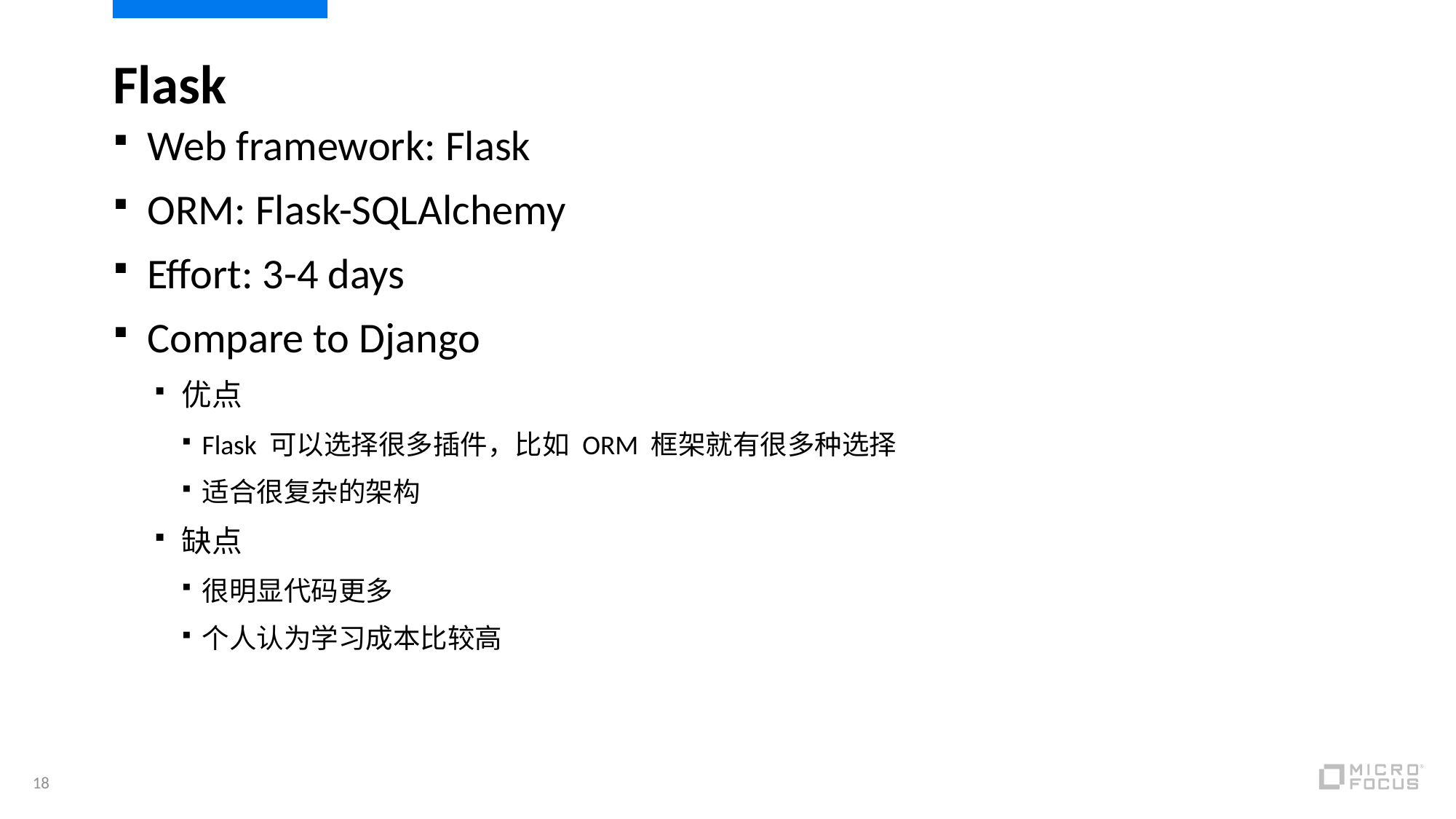

# Flask
Web framework: Flask
ORM: Flask-SQLAlchemy
Effort: 3-4 days
Compare to Django
优点
Flask 可以选择很多插件，比如 ORM 框架就有很多种选择
适合很复杂的架构
缺点
很明显代码更多
个人认为学习成本比较高

18